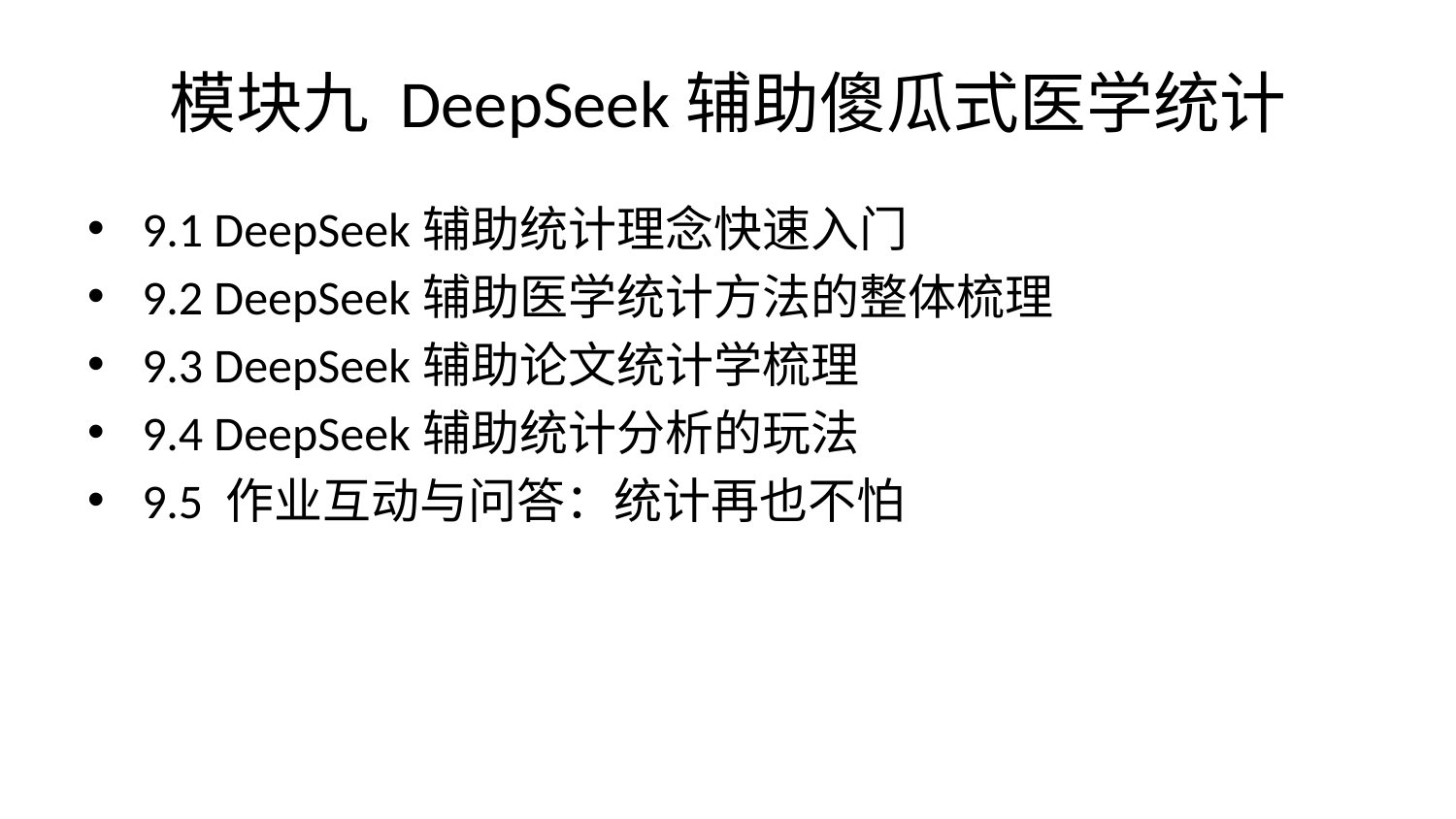

# 模块九 DeepSeek辅助傻瓜式医学统计
9.1 DeepSeek辅助统计理念快速入门
9.2 DeepSeek辅助医学统计方法的整体梳理
9.3 DeepSeek辅助论文统计学梳理
9.4 DeepSeek辅助统计分析的玩法
9.5 作业互动与问答：统计再也不怕